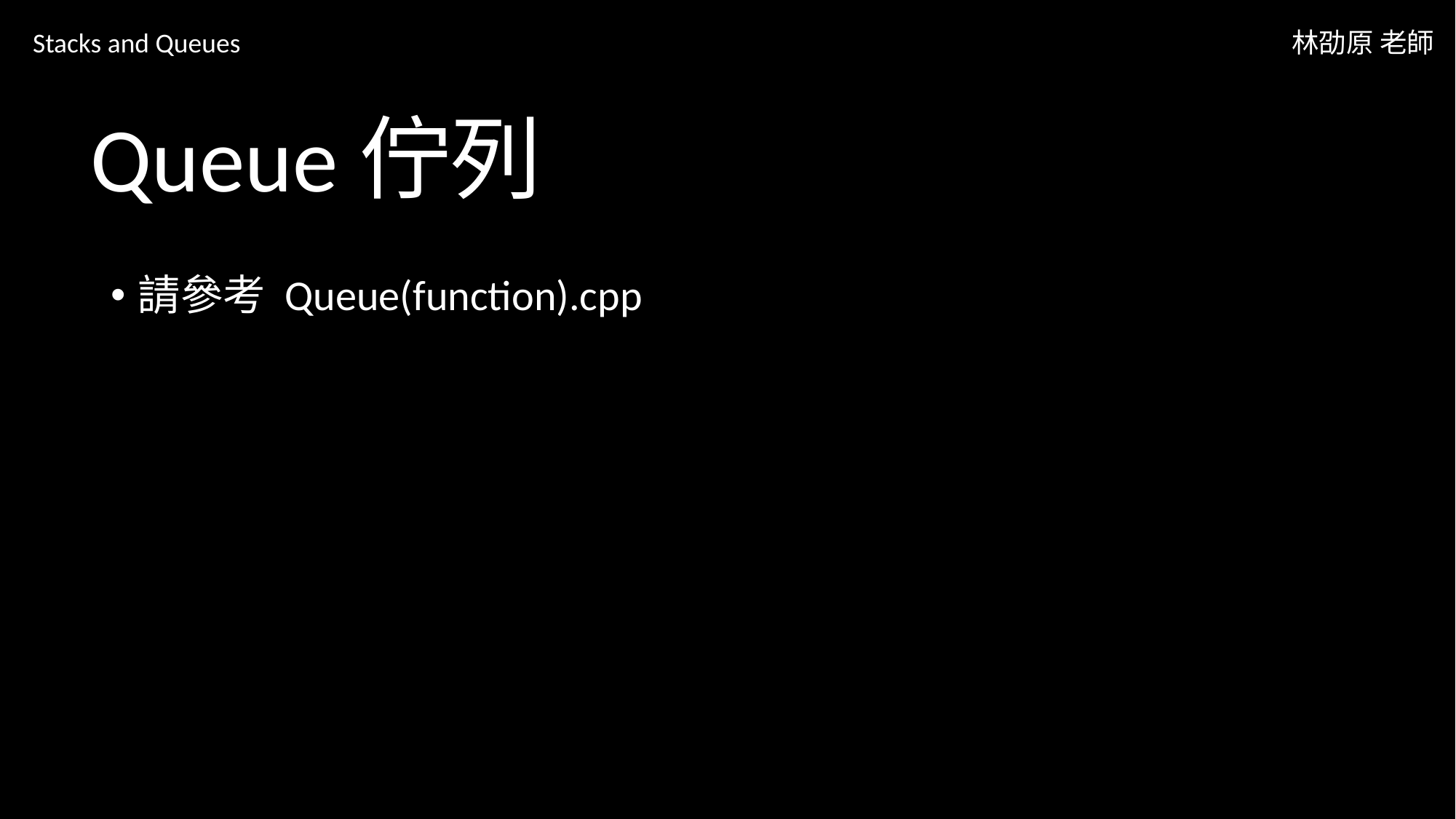

Stacks and Queues
林劭原 老師
# Queue佇列
請參考 Queue(function).cpp